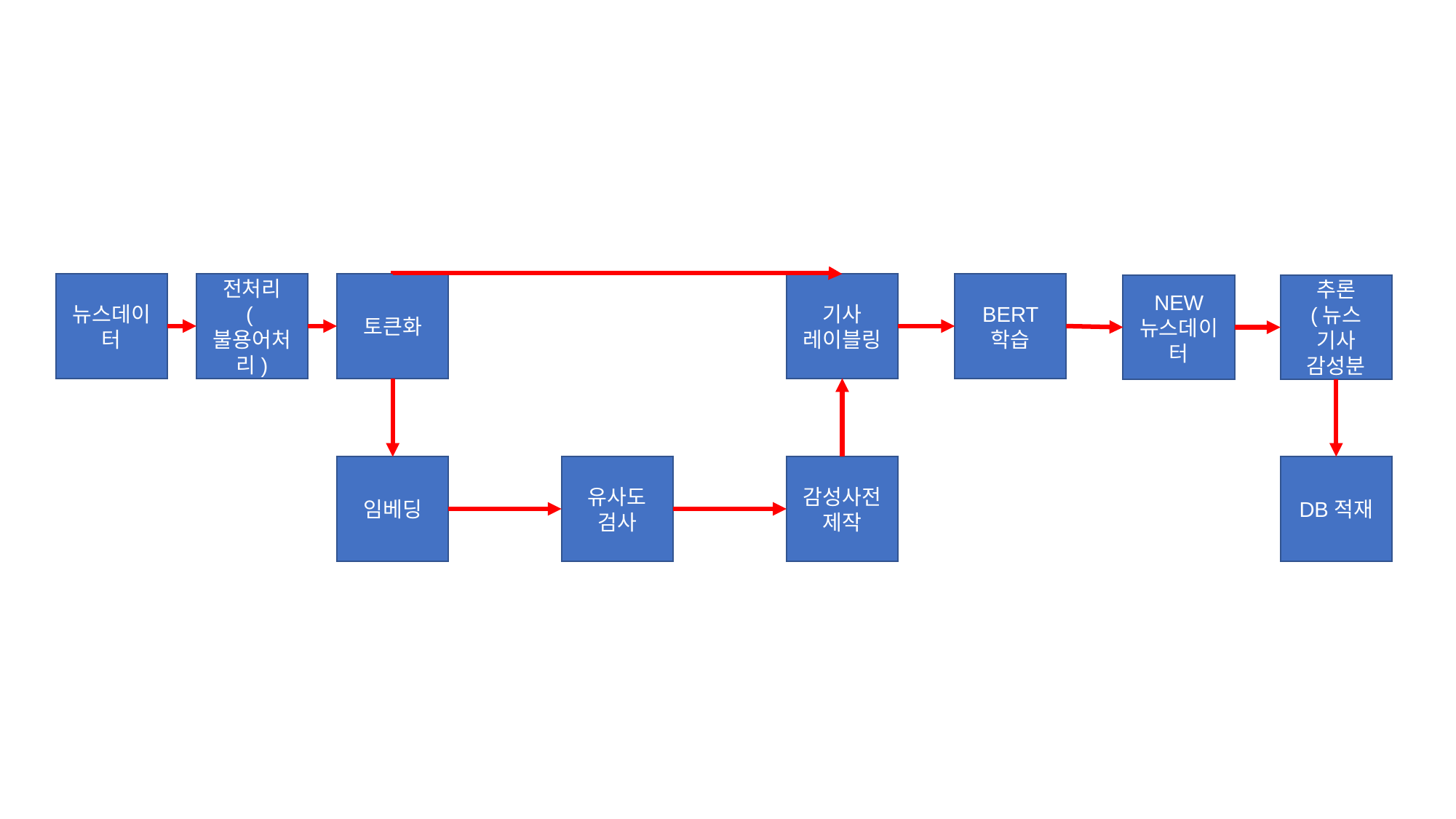

기사
레이블링
BERT
학습
토큰화
뉴스데이터
전처리
(불용어처리)
NEW
뉴스데이터
BERT추론
(뉴스 기사 감성분류)
DB적재
유사도
검사
감성사전
제작
임베딩